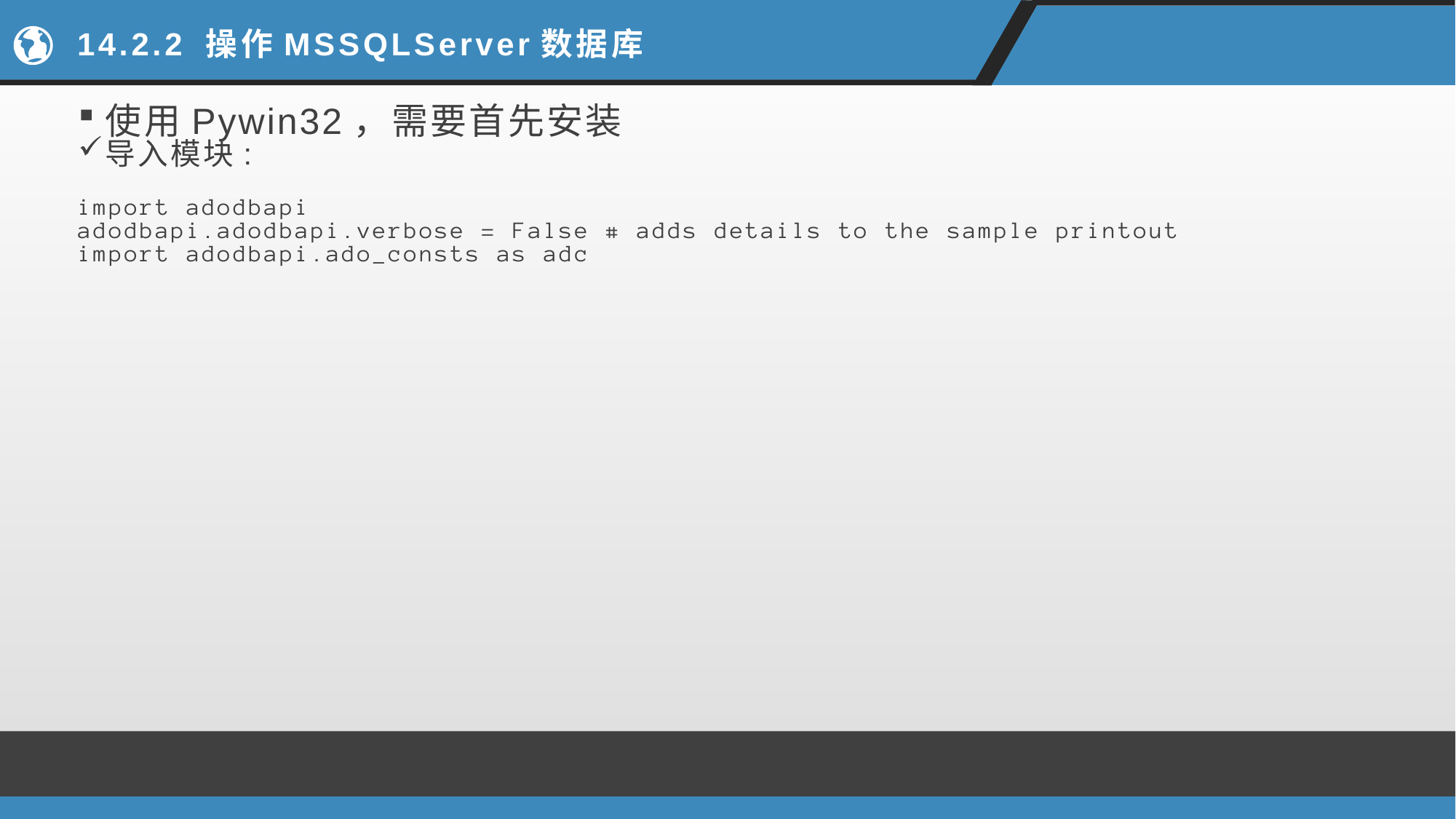

# 14.2.2 操作MSSQLServer数据库

使用Pywin32，需要首先安装
导入模块:

import adodbapi
adodbapi.adodbapi.verbose = False # adds details to the sample printout
import adodbapi.ado_consts as adc